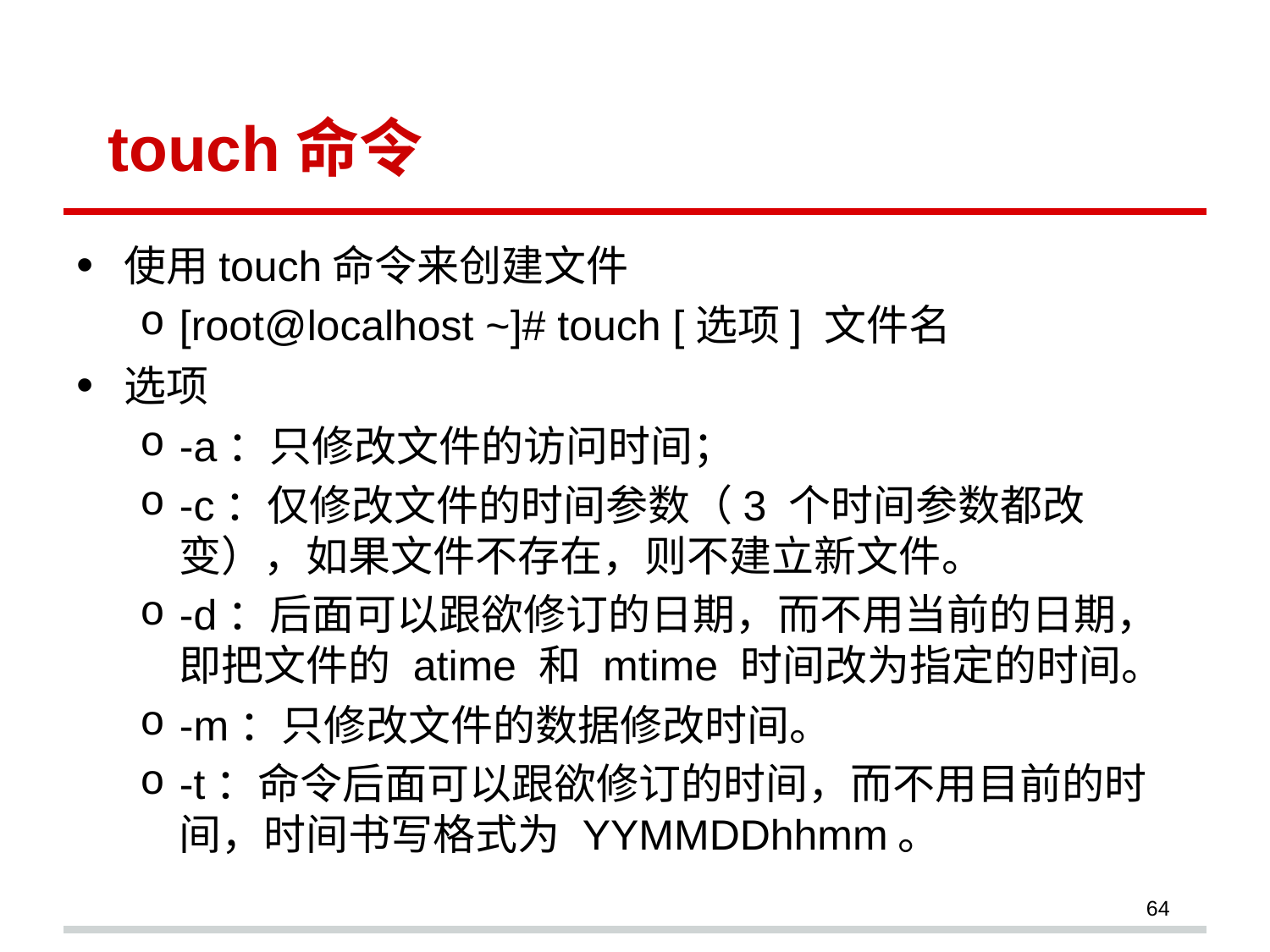

# touch命令
使用touch命令来创建文件
[root@localhost ~]# touch [选项] 文件名
选项
-a：只修改文件的访问时间；
-c：仅修改文件的时间参数（3 个时间参数都改变），如果文件不存在，则不建立新文件。
-d：后面可以跟欲修订的日期，而不用当前的日期，即把文件的 atime 和 mtime 时间改为指定的时间。
-m：只修改文件的数据修改时间。
-t：命令后面可以跟欲修订的时间，而不用目前的时间，时间书写格式为 YYMMDDhhmm。

64